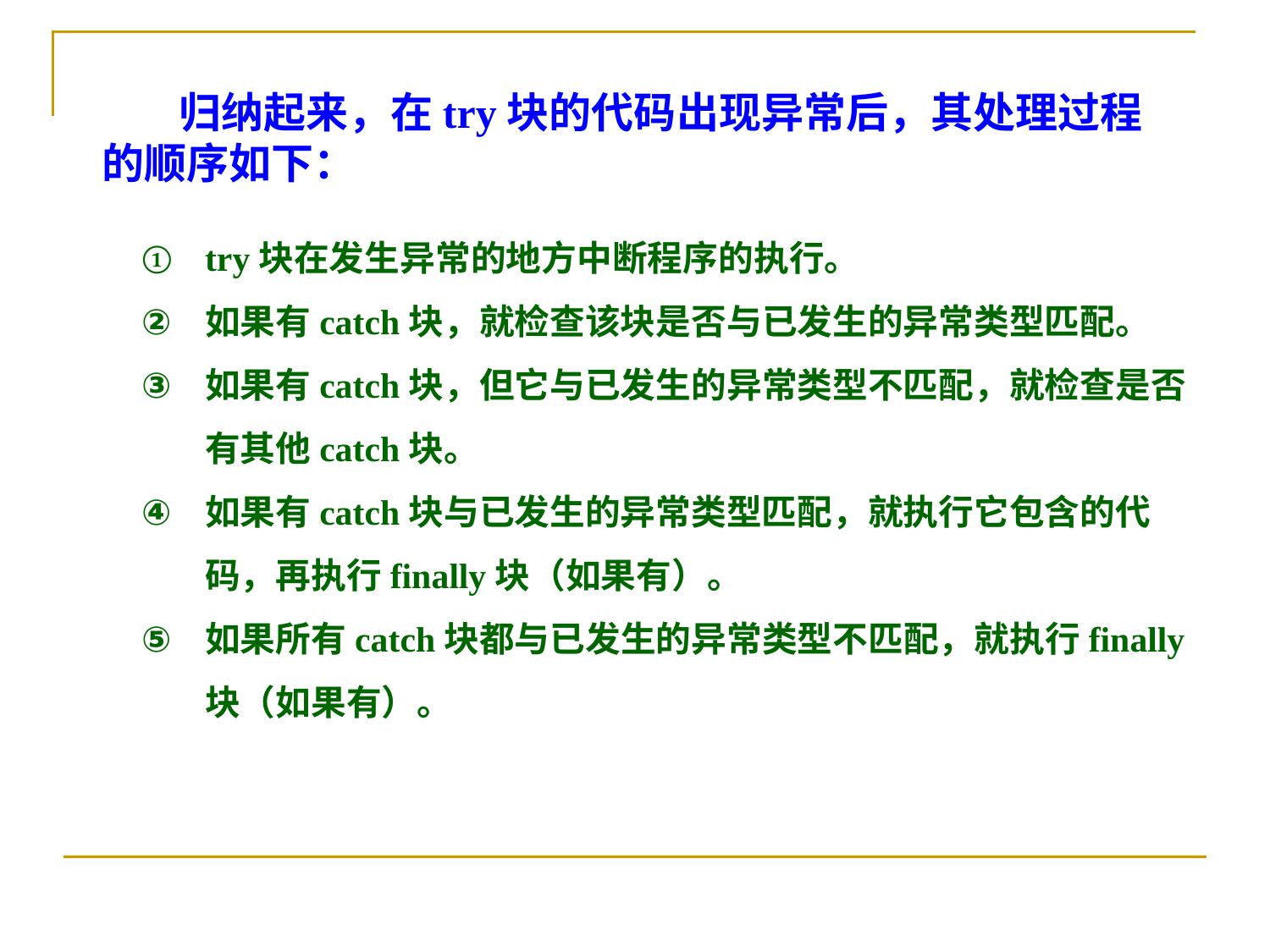

归纳起来，在try块的代码出现异常后，其处理过程的顺序如下：
try块在发生异常的地方中断程序的执行。
如果有catch块，就检查该块是否与已发生的异常类型匹配。
如果有catch块，但它与已发生的异常类型不匹配，就检查是否有其他catch块。
如果有catch块与已发生的异常类型匹配，就执行它包含的代码，再执行finally块（如果有）。
如果所有catch块都与已发生的异常类型不匹配，就执行finally块（如果有）。